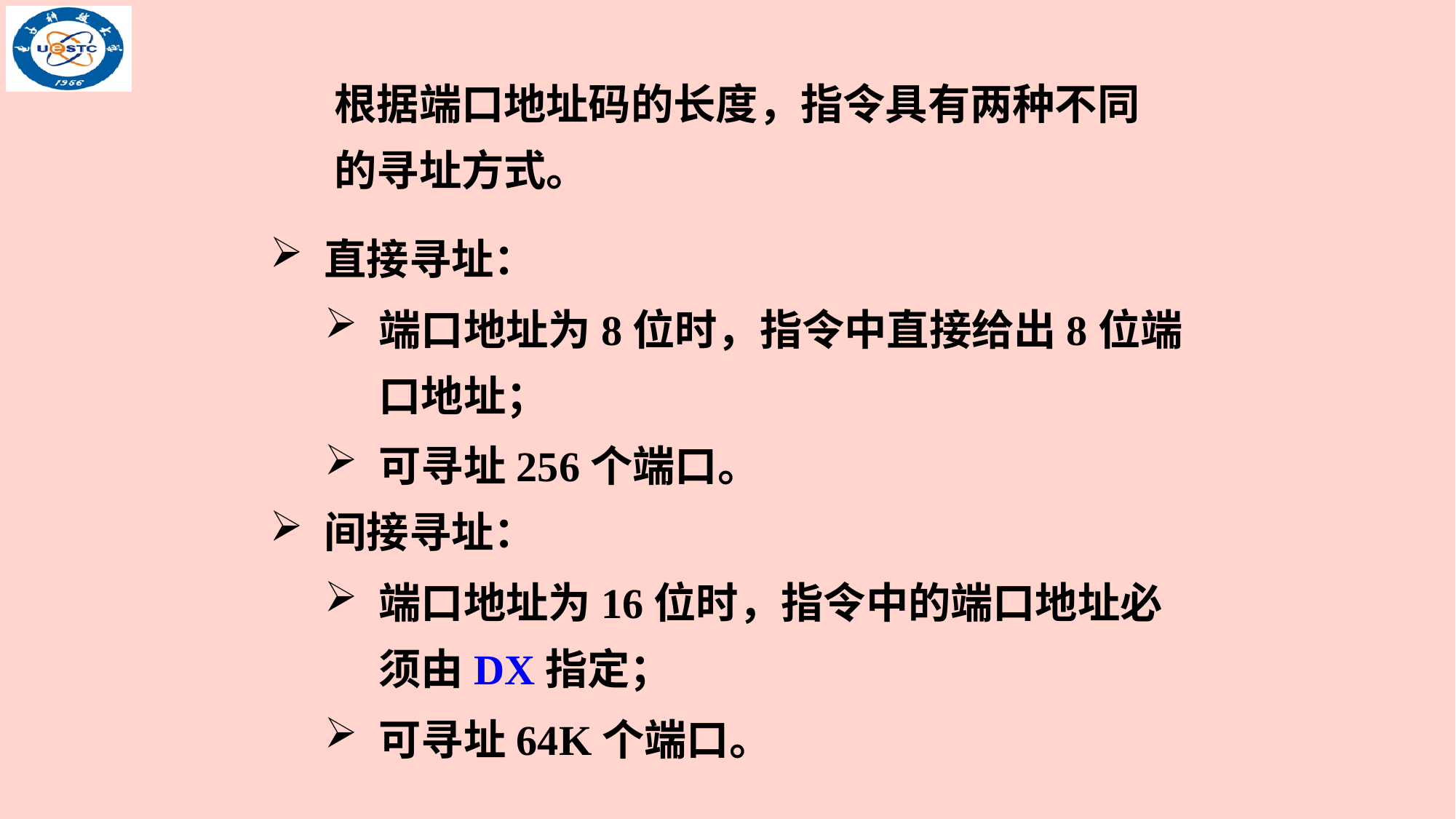

根据端口地址码的长度，指令具有两种不同的寻址方式。
直接寻址：
端口地址为8位时，指令中直接给出8位端口地址；
可寻址256个端口。
间接寻址：
端口地址为16位时，指令中的端口地址必须由DX指定；
可寻址64K个端口。